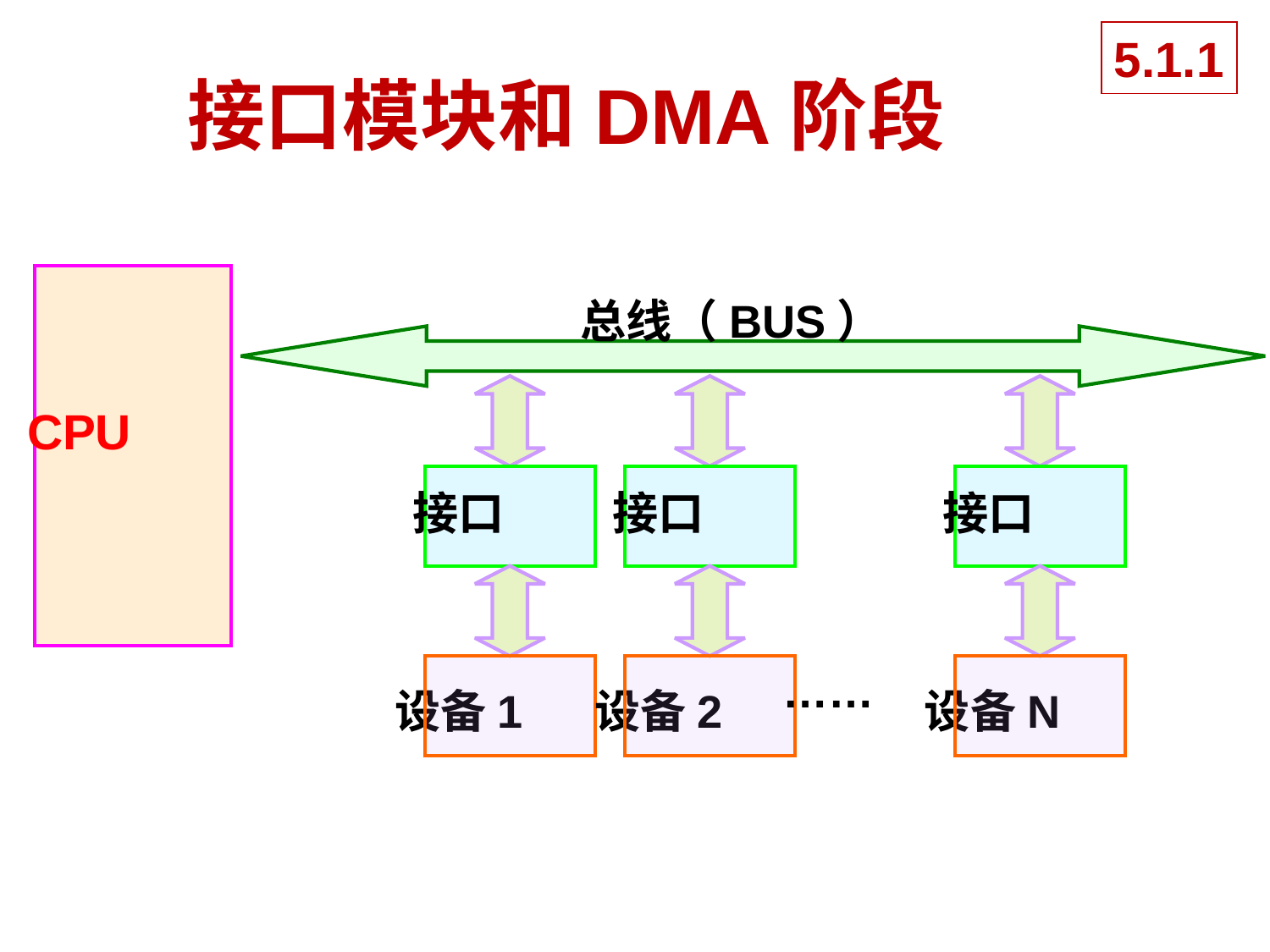

5.1.1
# 接口模块和DMA阶段

CPU
总线（BUS）

接口

设备1

接口

设备2

接口

设备N
……